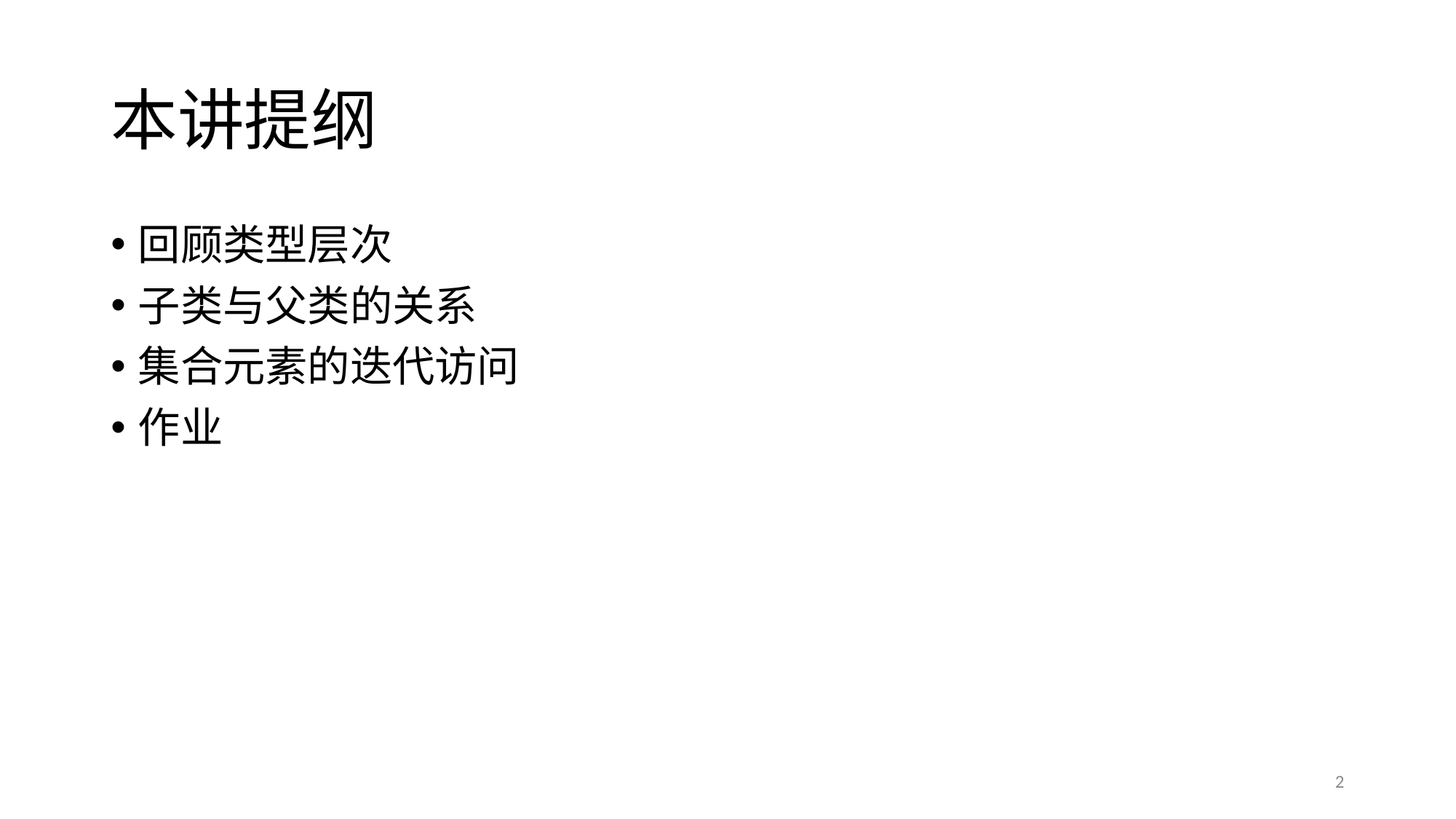

# 本讲提纲
回顾类型层次
子类与父类的关系
集合元素的迭代访问
作业
2